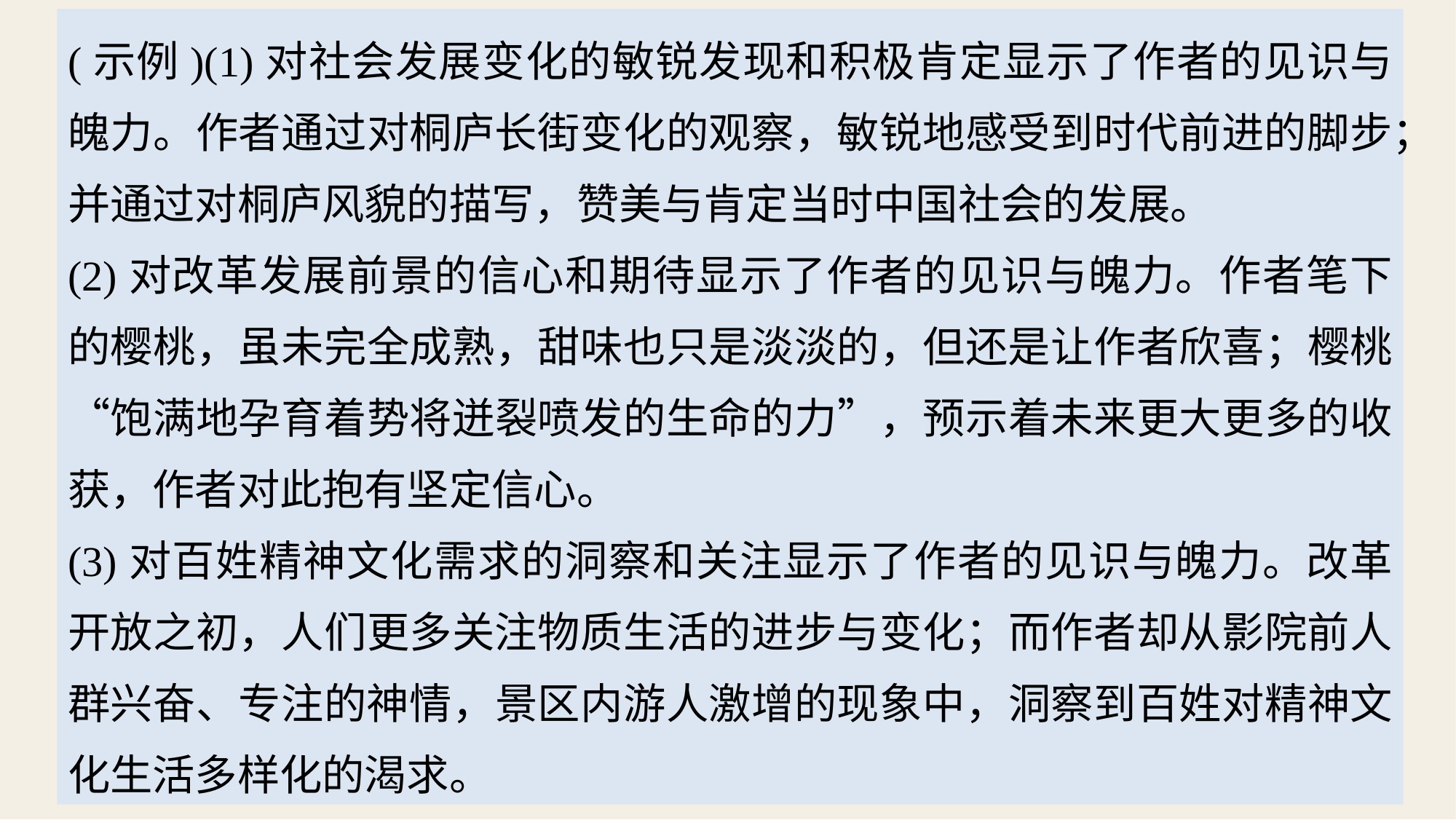

(示例)(1)对社会发展变化的敏锐发现和积极肯定显示了作者的见识与魄力。作者通过对桐庐长街变化的观察，敏锐地感受到时代前进的脚步；并通过对桐庐风貌的描写，赞美与肯定当时中国社会的发展。
(2)对改革发展前景的信心和期待显示了作者的见识与魄力。作者笔下的樱桃，虽未完全成熟，甜味也只是淡淡的，但还是让作者欣喜；樱桃“饱满地孕育着势将迸裂喷发的生命的力”，预示着未来更大更多的收获，作者对此抱有坚定信心。
(3)对百姓精神文化需求的洞察和关注显示了作者的见识与魄力。改革开放之初，人们更多关注物质生活的进步与变化；而作者却从影院前人群兴奋、专注的神情，景区内游人激增的现象中，洞察到百姓对精神文化生活多样化的渴求。